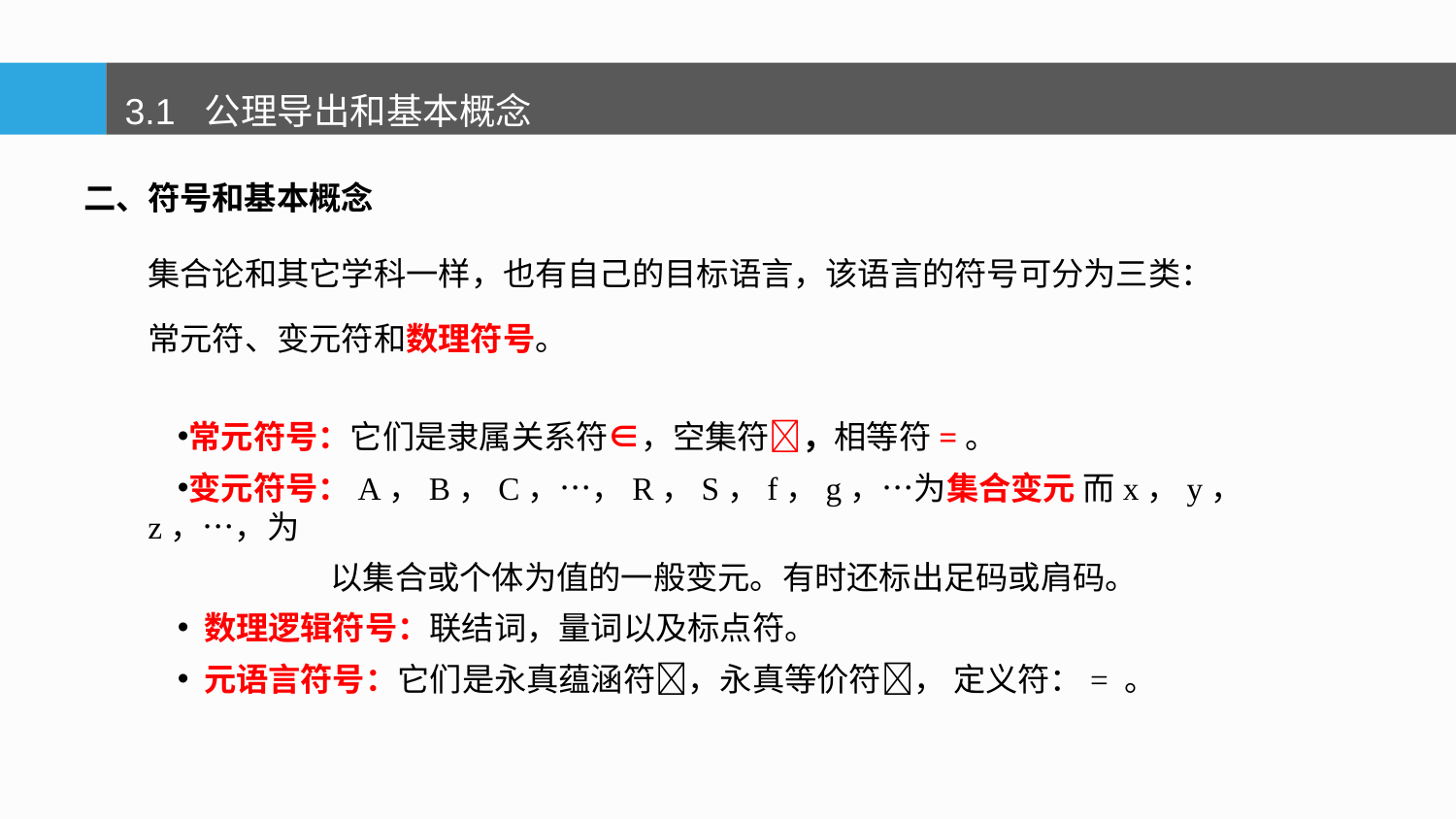

3.1  公理导出和基本概念

二、符号和基本概念
集合论和其它学科一样，也有自己的目标语言，该语言的符号可分为三类：
常元符、变元符和数理符号。

常元符号：它们是隶属关系符∈，空集符∅，相等符=。
变元符号：A，B，C，…，R，S，f，g，…为集合变元 而x，y，z，…，为
                        以集合或个体为值的一般变元。有时还标出足码或肩码。
 数理逻辑符号：联结词，量词以及标点符。
 元语言符号：它们是永真蕴涵符⇒，永真等价符⇔， 定义符：= 。